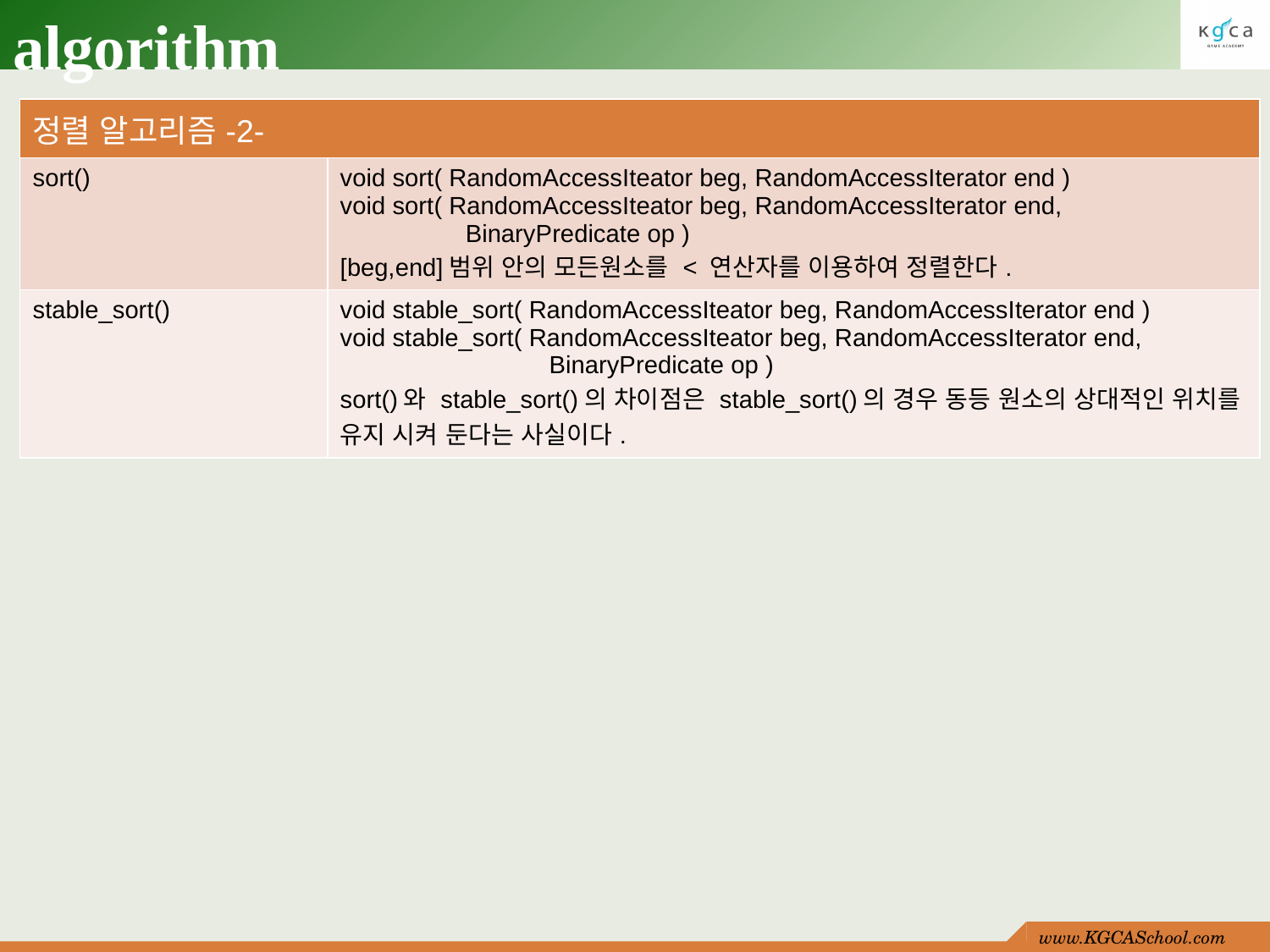

# algorithm
| 정렬 알고리즘-2- |  |
| --- | --- |
| sort() | void sort( RandomAccessIteator beg, RandomAccessIterator end ) void sort( RandomAccessIteator beg, RandomAccessIterator end, BinaryPredicate op ) [beg,end]범위 안의 모든원소를 < 연산자를 이용하여 정렬한다. |
| stable\_sort() | void stable\_sort( RandomAccessIteator beg, RandomAccessIterator end ) void stable\_sort( RandomAccessIteator beg, RandomAccessIterator end, BinaryPredicate op ) sort()와 stable\_sort()의 차이점은 stable\_sort()의 경우 동등 원소의 상대적인 위치를 유지 시켜 둔다는 사실이다. |